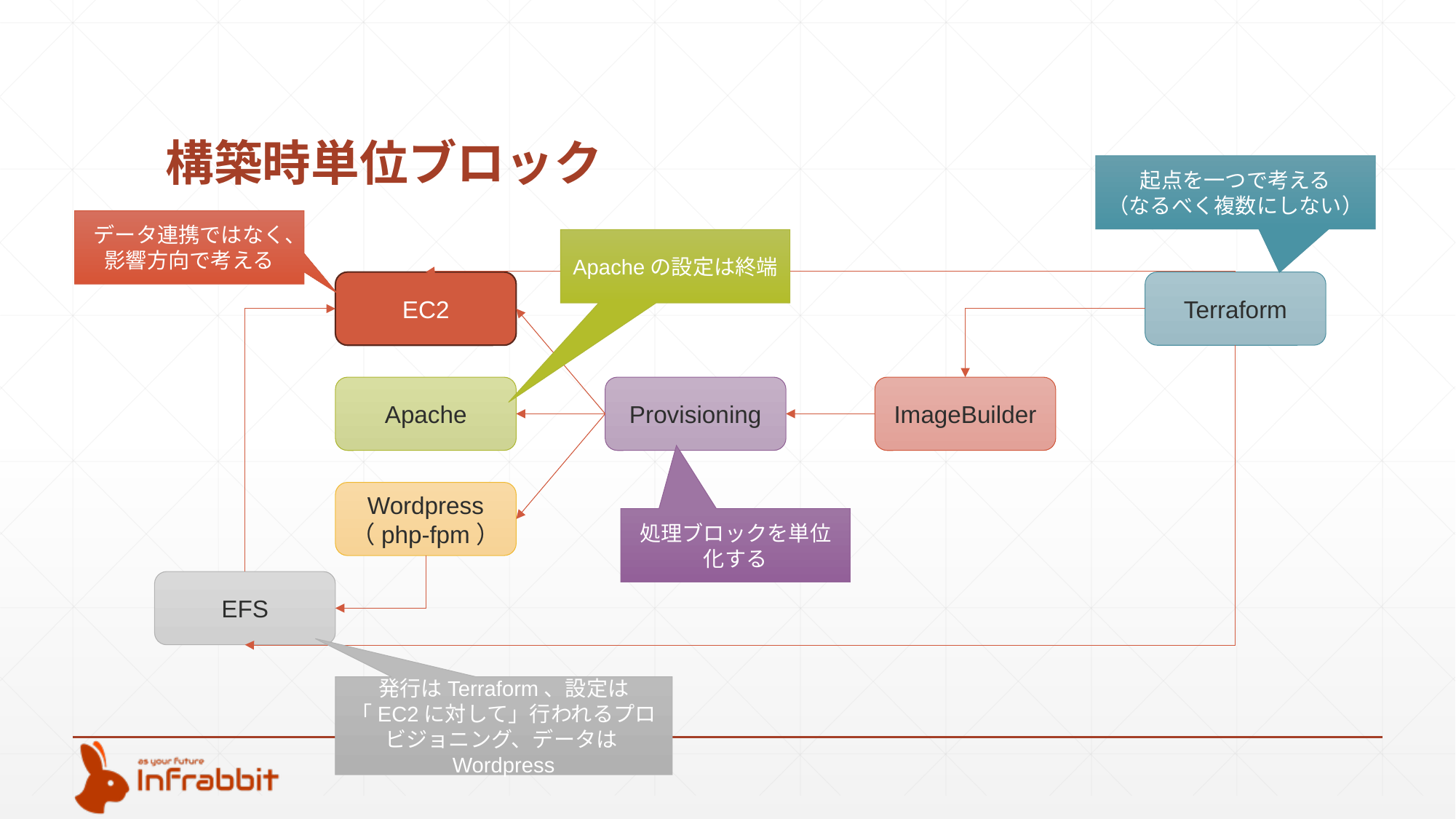

# 構築時単位ブロック
起点を一つで考える
（なるべく複数にしない）
データ連携ではなく、影響方向で考える
Apacheの設定は終端
Terraform
EC2
ImageBuilder
Apache
Provisioning
Wordpress
（php-fpm）
処理ブロックを単位化する
EFS
発行はTerraform、設定は「EC2に対して」行われるプロビジョニング、データはWordpress